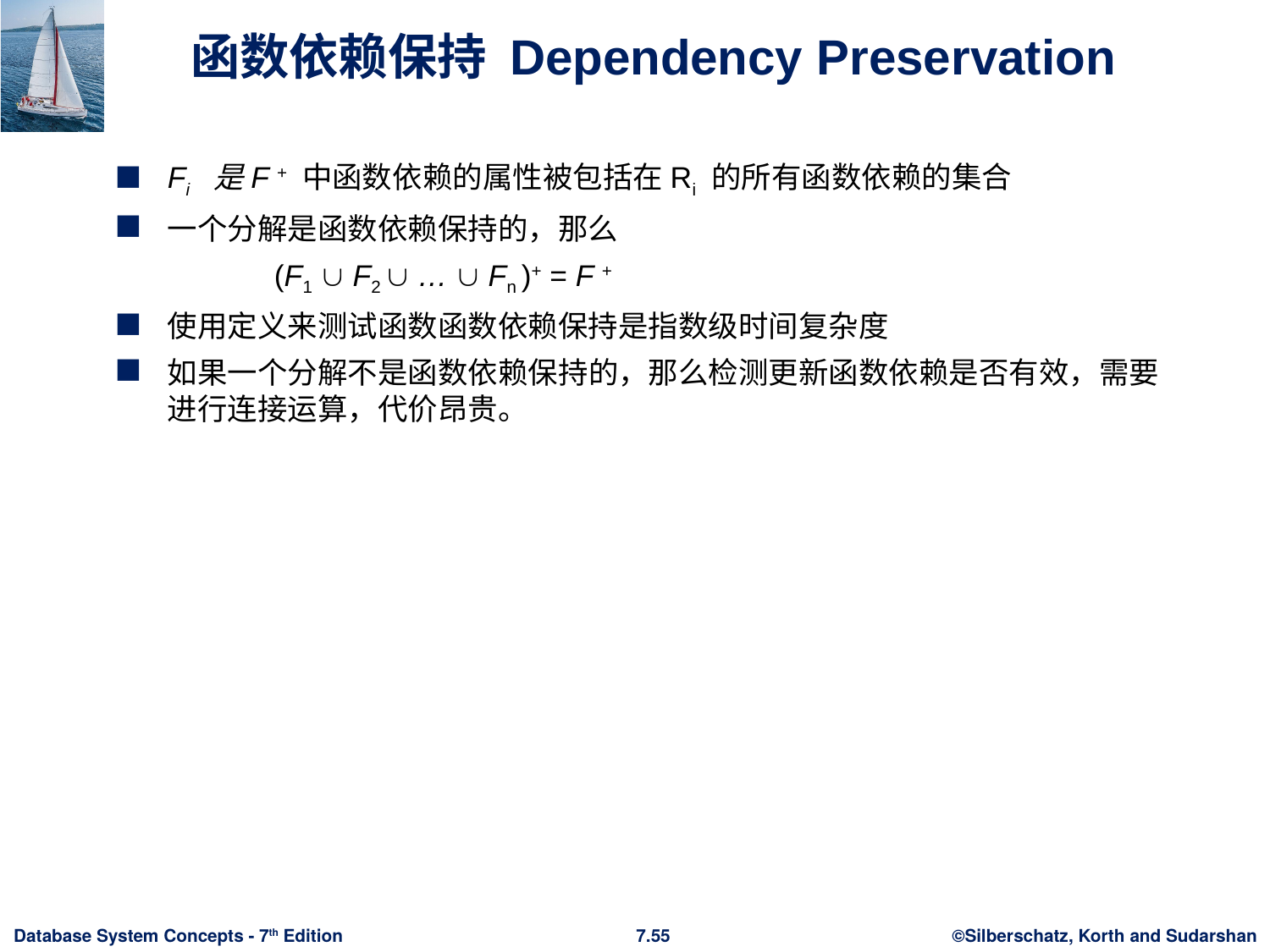

# 函数依赖保持 Dependency Preservation
Fi  是F + 中函数依赖的属性被包括在Ri 的所有函数依赖的集合
一个分解是函数依赖保持的，那么
           (F1 ∪ F2 ∪ … ∪ Fn )+ = F +
使用定义来测试函数函数依赖保持是指数级时间复杂度
如果一个分解不是函数依赖保持的，那么检测更新函数依赖是否有效，需要进行连接运算，代价昂贵。